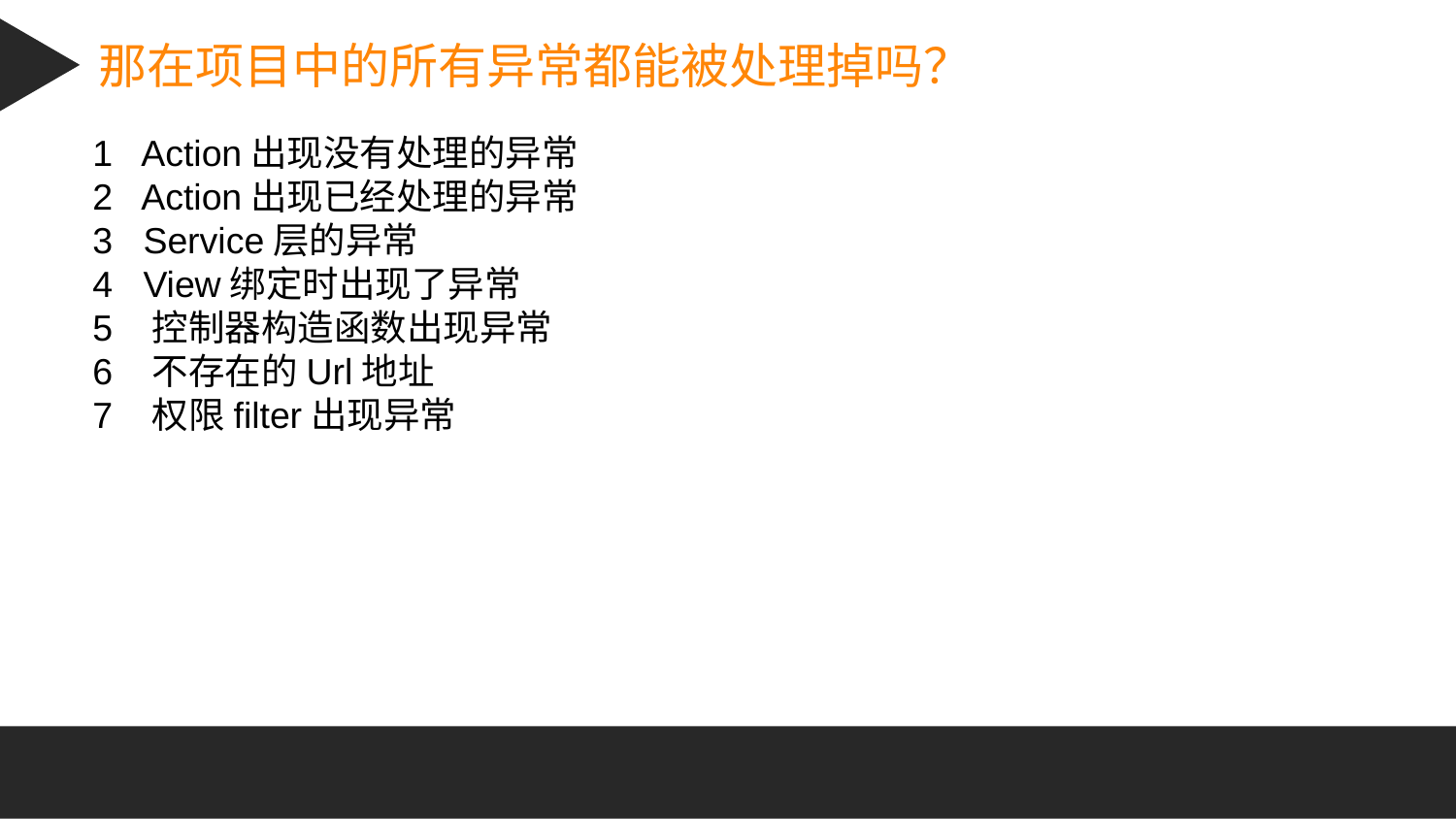

那在项目中的所有异常都能被处理掉吗？
1   Action出现没有处理的异常
2   Action出现已经处理的异常
3   Service层的异常
4   View绑定时出现了异常
5   控制器构造函数出现异常
6   不存在的Url地址
7   权限filter出现异常